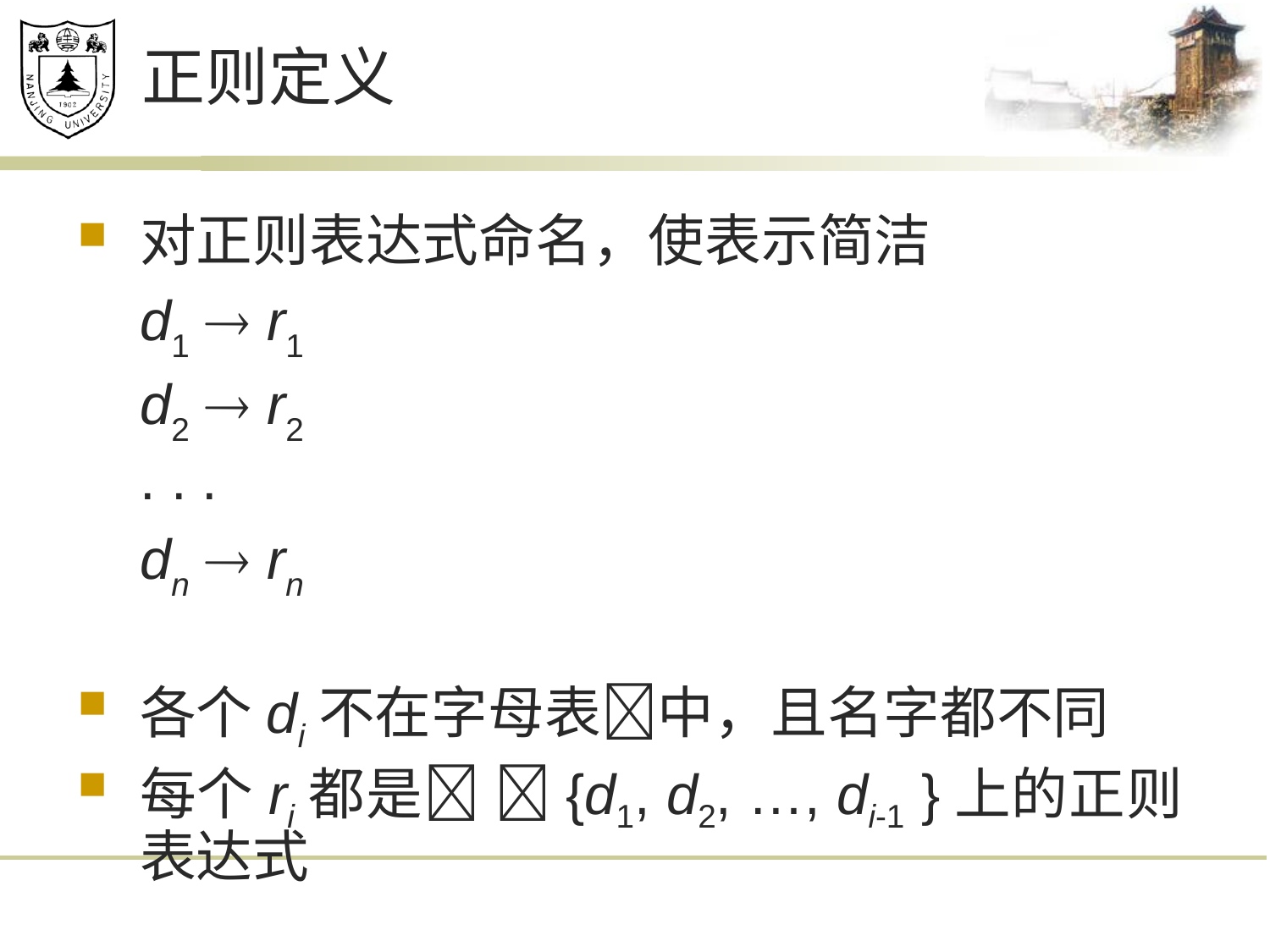

# 正则定义
对正则表达式命名，使表示简洁
 	d1 → r1
 	d2 → r2
 	. . .
 	dn → rn

各个di不在字母表∑中，且名字都不同
每个ri都是∑ ∪{d1, d2, …, di-1 }上的正则表达式